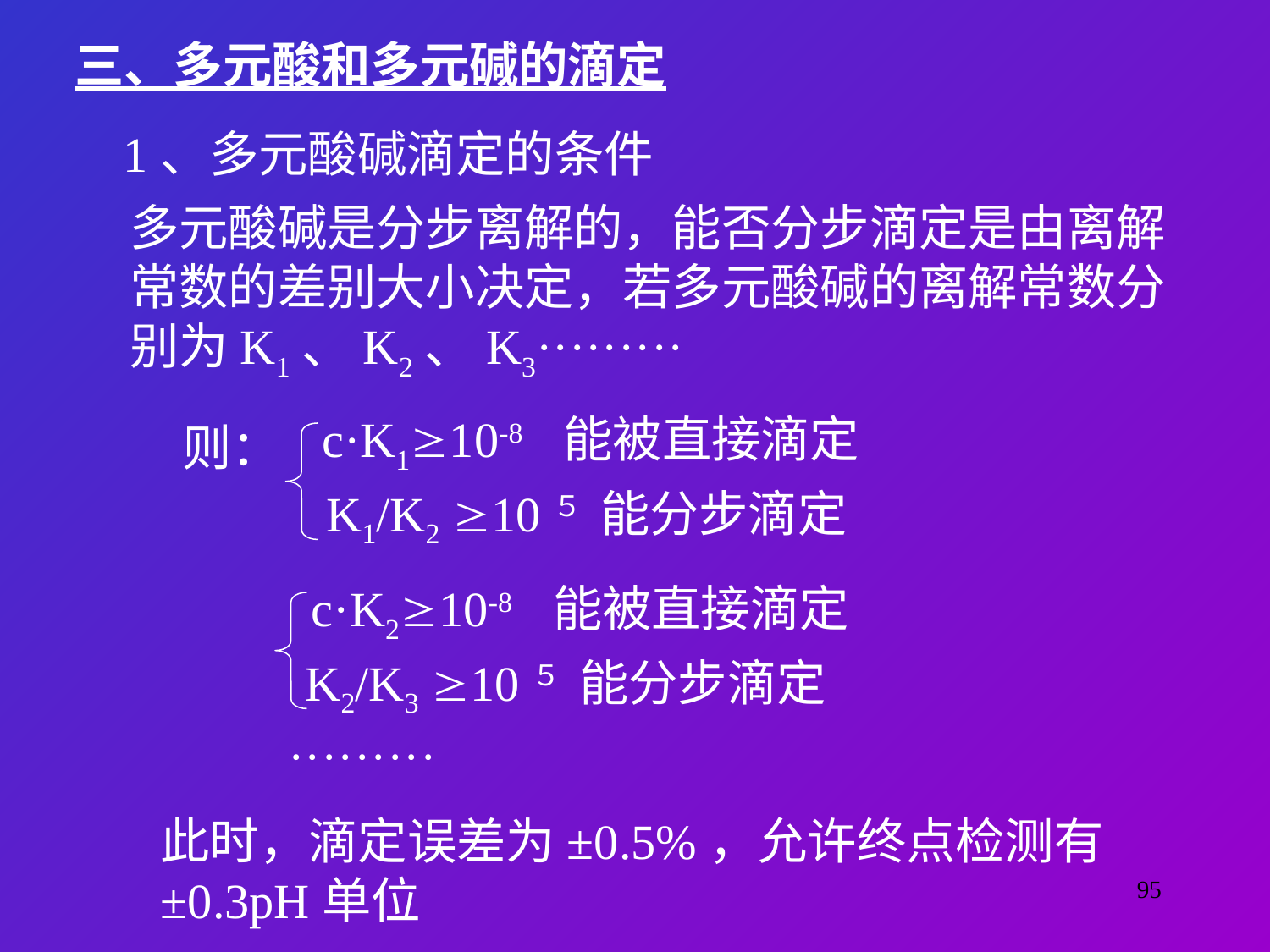

三、多元酸和多元碱的滴定
1、多元酸碱滴定的条件
多元酸碱是分步离解的，能否分步滴定是由离解
常数的差别大小决定，若多元酸碱的离解常数分
别为K1、K2、K3·········
c·K1≥10-8    能被直接滴定
则：

K1/K2 ≥10５   能分步滴定
c·K2≥10-8    能被直接滴定

K2/K3 ≥10５   能分步滴定
·········
此时，滴定误差为±0.5%，允许终点检测有
±0.3pH单位
95